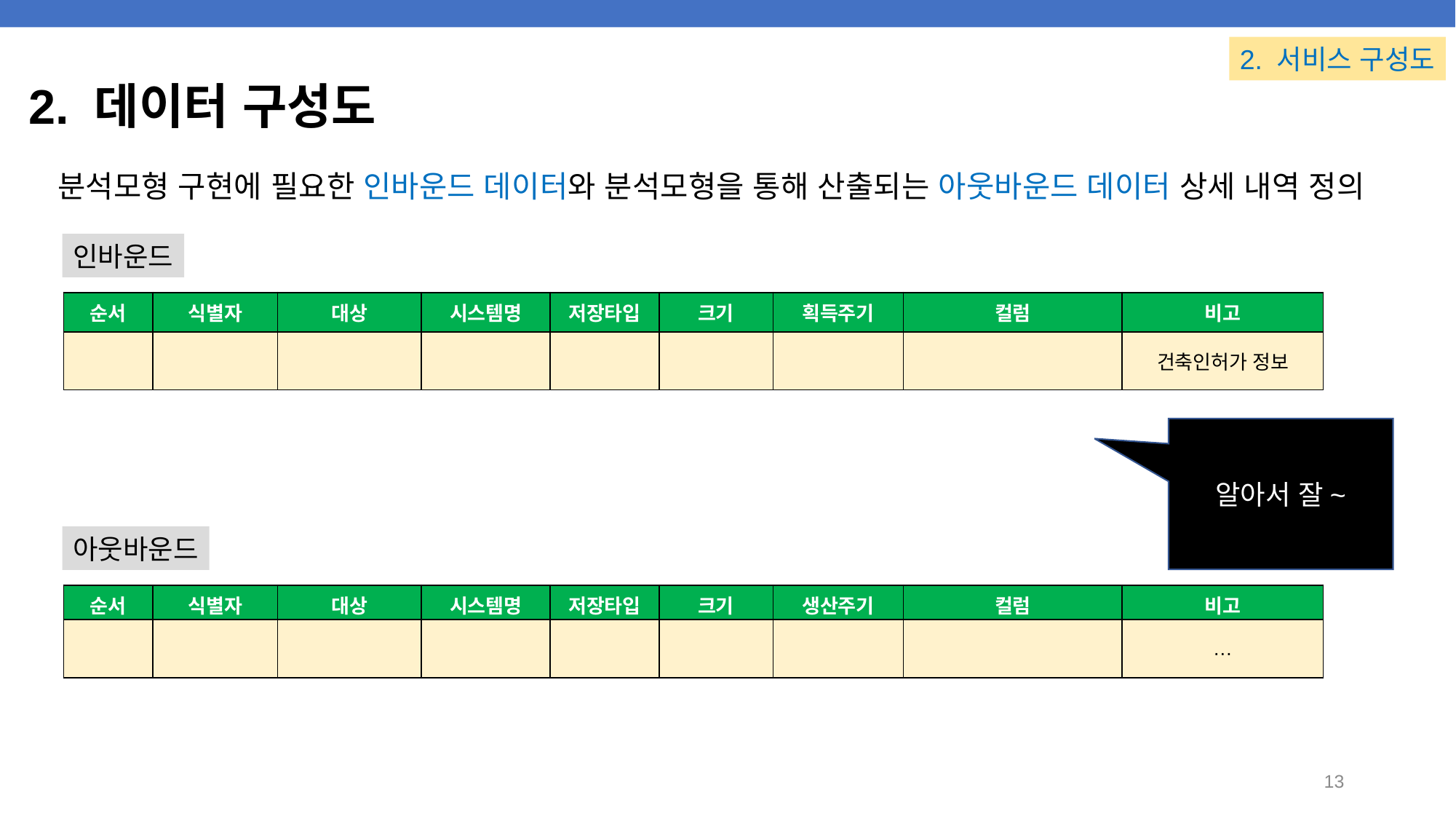

2. 서비스 구성도
# 2. 데이터 구성도
분석모형 구현에 필요한 인바운드 데이터와 분석모형을 통해 산출되는 아웃바운드 데이터 상세 내역 정의
인바운드
| 순서 | 식별자 | 대상 | 시스템명 | 저장타입 | 크기 | 획득주기 | 컬럼 | 비고 |
| --- | --- | --- | --- | --- | --- | --- | --- | --- |
|  |  |  |  |  |  |  |  | 건축인허가 정보 |
알아서 잘~
아웃바운드
| 순서 | 식별자 | 대상 | 시스템명 | 저장타입 | 크기 | 생산주기 | 컬럼 | 비고 |
| --- | --- | --- | --- | --- | --- | --- | --- | --- |
|  |  |  |  |  |  |  |  | … |
13